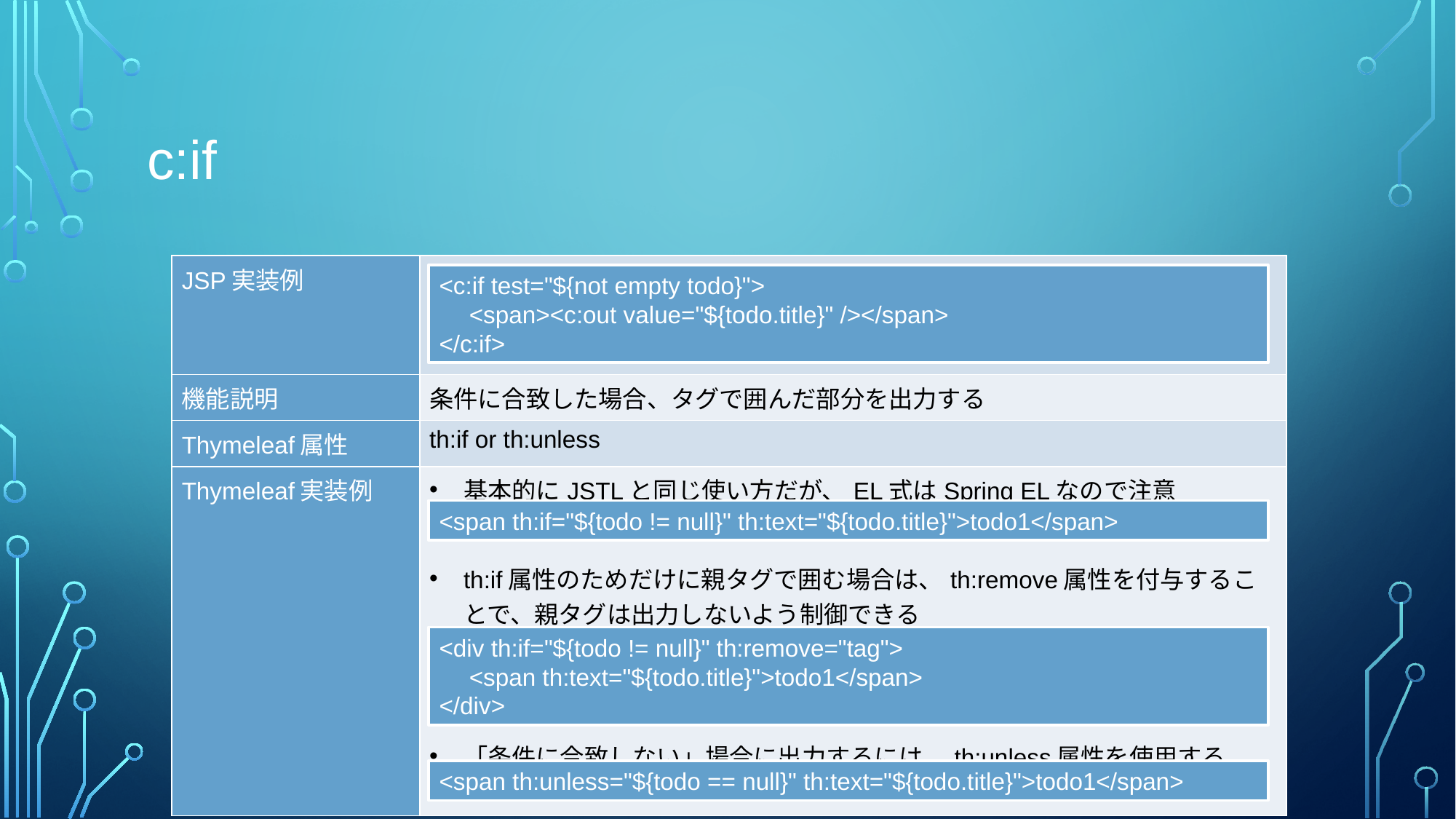

# c:if
| JSP実装例 |  |
| --- | --- |
| 機能説明 | 条件に合致した場合、タグで囲んだ部分を出力する |
| Thymeleaf属性 | th:if or th:unless |
| Thymeleaf実装例 | 基本的にJSTLと同じ使い方だが、EL式はSpring ELなので注意 th:if属性のためだけに親タグで囲む場合は、th:remove属性を付与することで、親タグは出力しないよう制御できる 「条件に合致しない」場合に出力するには、th:unless属性を使用する |
<c:if test="${not empty todo}">
　<span><c:out value="${todo.title}" /></span>
</c:if>
<span th:if="${todo != null}" th:text="${todo.title}">todo1</span>
<div th:if="${todo != null}" th:remove="tag">
　<span th:text="${todo.title}">todo1</span>
</div>
<span th:unless="${todo == null}" th:text="${todo.title}">todo1</span>